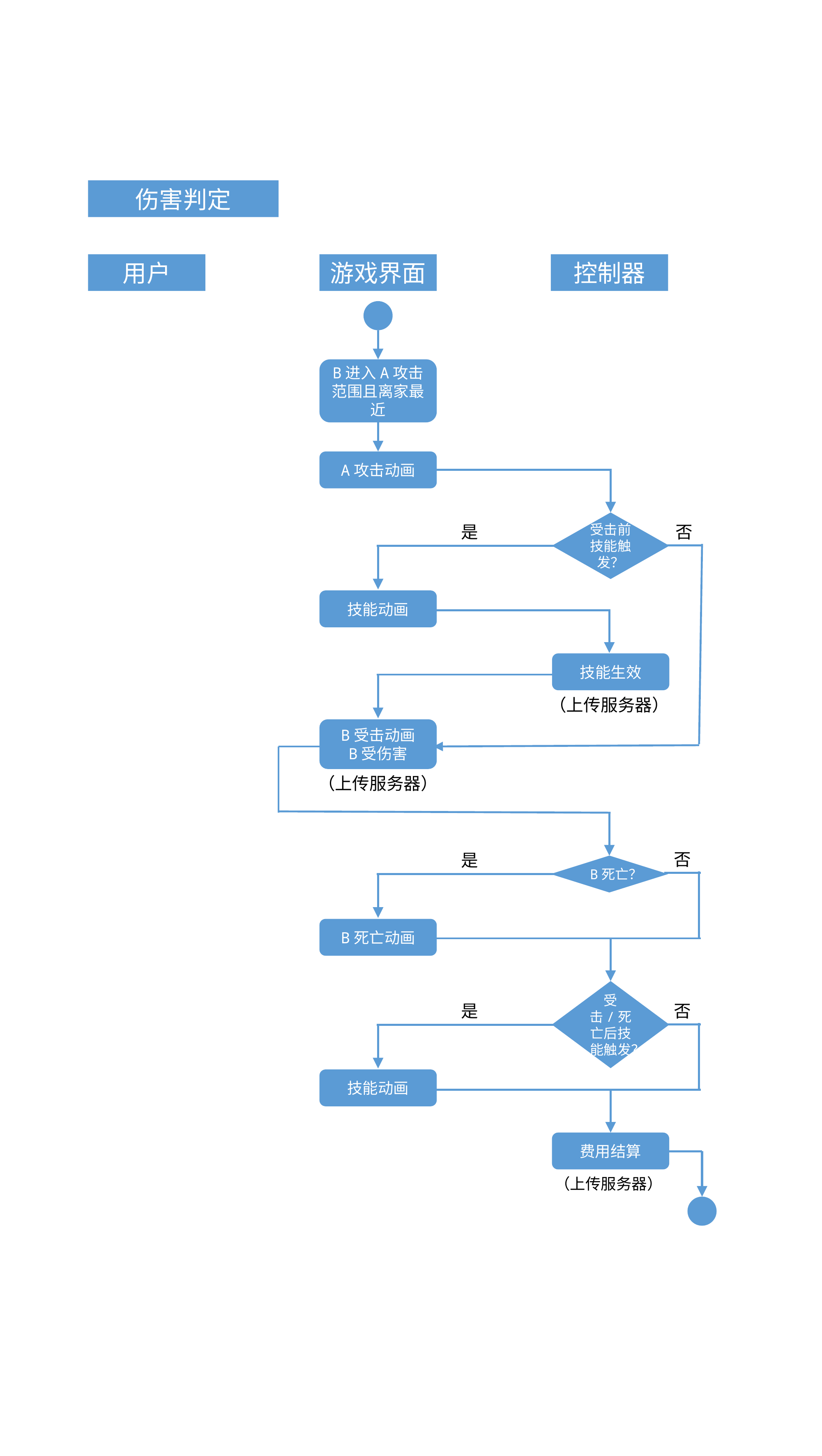

伤害判定
用户
游戏界面
控制器

B进入A攻击范围且离家最近
A攻击动画
受击前技能触发？
是
否
技能动画
技能生效
（上传服务器）
B受击动画
B受伤害
（上传服务器）
否
是
B死亡？
B死亡动画
受击/死亡后技能触发？
是
否
技能动画
费用结算
（上传服务器）